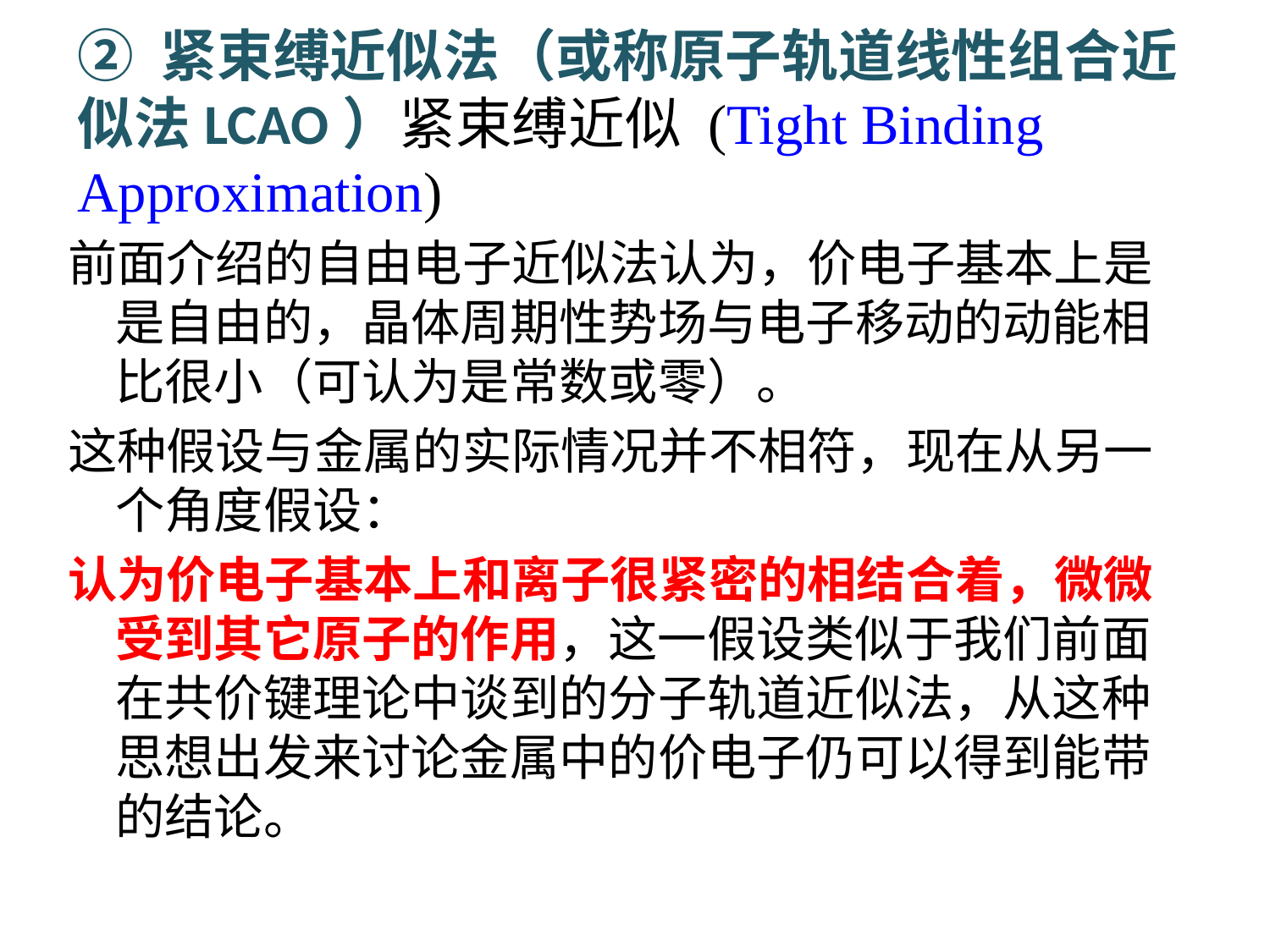

# ② 紧束缚近似法（或称原子轨道线性组合近似法LCAO）紧束缚近似 (Tight Binding Approximation)
前面介绍的自由电子近似法认为，价电子基本上是是自由的，晶体周期性势场与电子移动的动能相比很小（可认为是常数或零）。
这种假设与金属的实际情况并不相符，现在从另一个角度假设：
认为价电子基本上和离子很紧密的相结合着，微微受到其它原子的作用，这一假设类似于我们前面在共价键理论中谈到的分子轨道近似法，从这种思想出发来讨论金属中的价电子仍可以得到能带的结论。